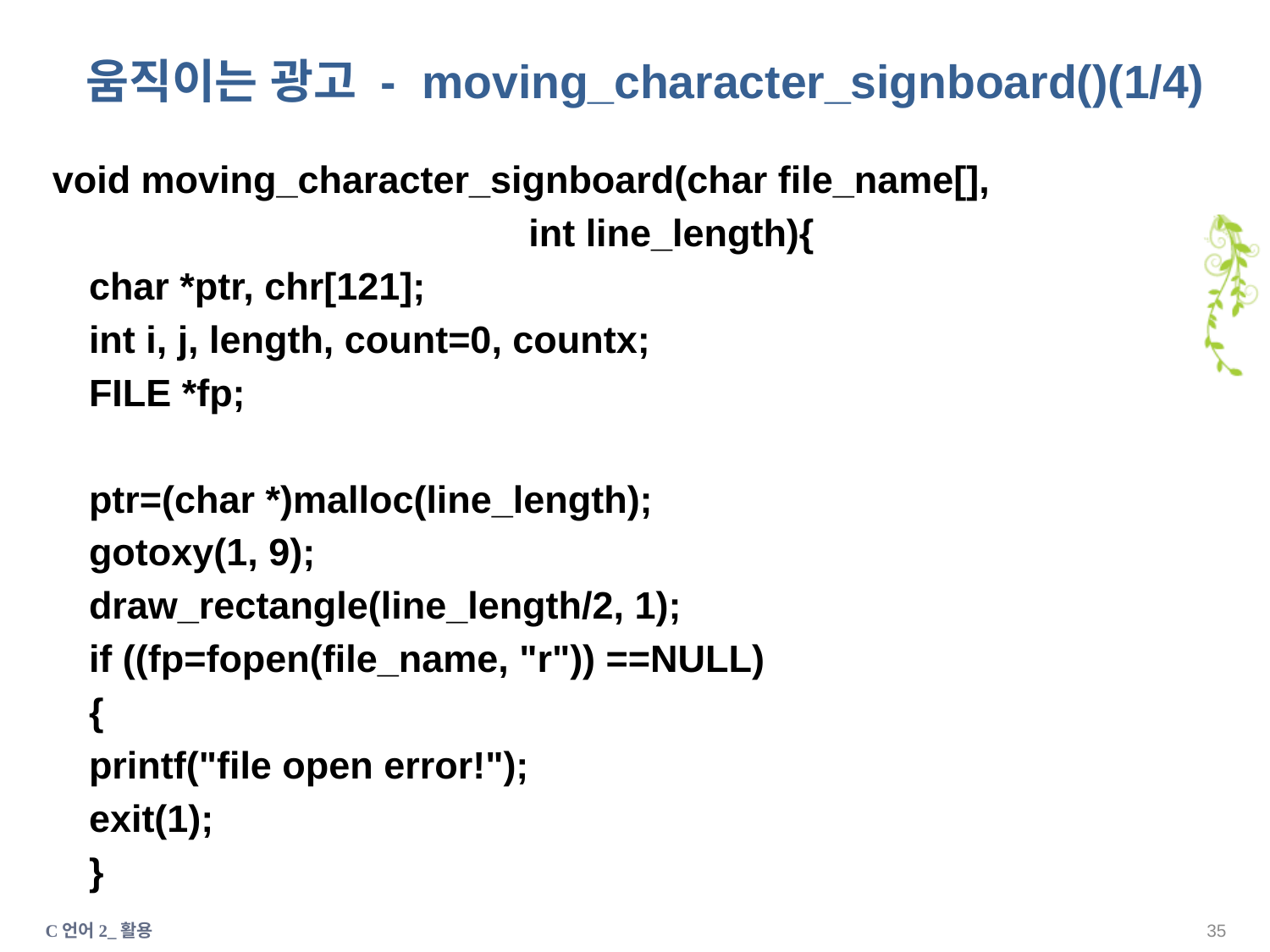

# 움직이는 광고 -  moving_character_signboard()(1/4)
void moving_character_signboard(char file_name[],
                                             int line_length){
char *ptr, chr[121];
int i, j, length, count=0, countx;
FILE *fp;

ptr=(char *)malloc(line_length);
gotoxy(1, 9);
draw_rectangle(line_length/2, 1);
if ((fp=fopen(file_name, "r")) ==NULL)
{
printf("file open error!");
exit(1);
}

C언어2_활용
35